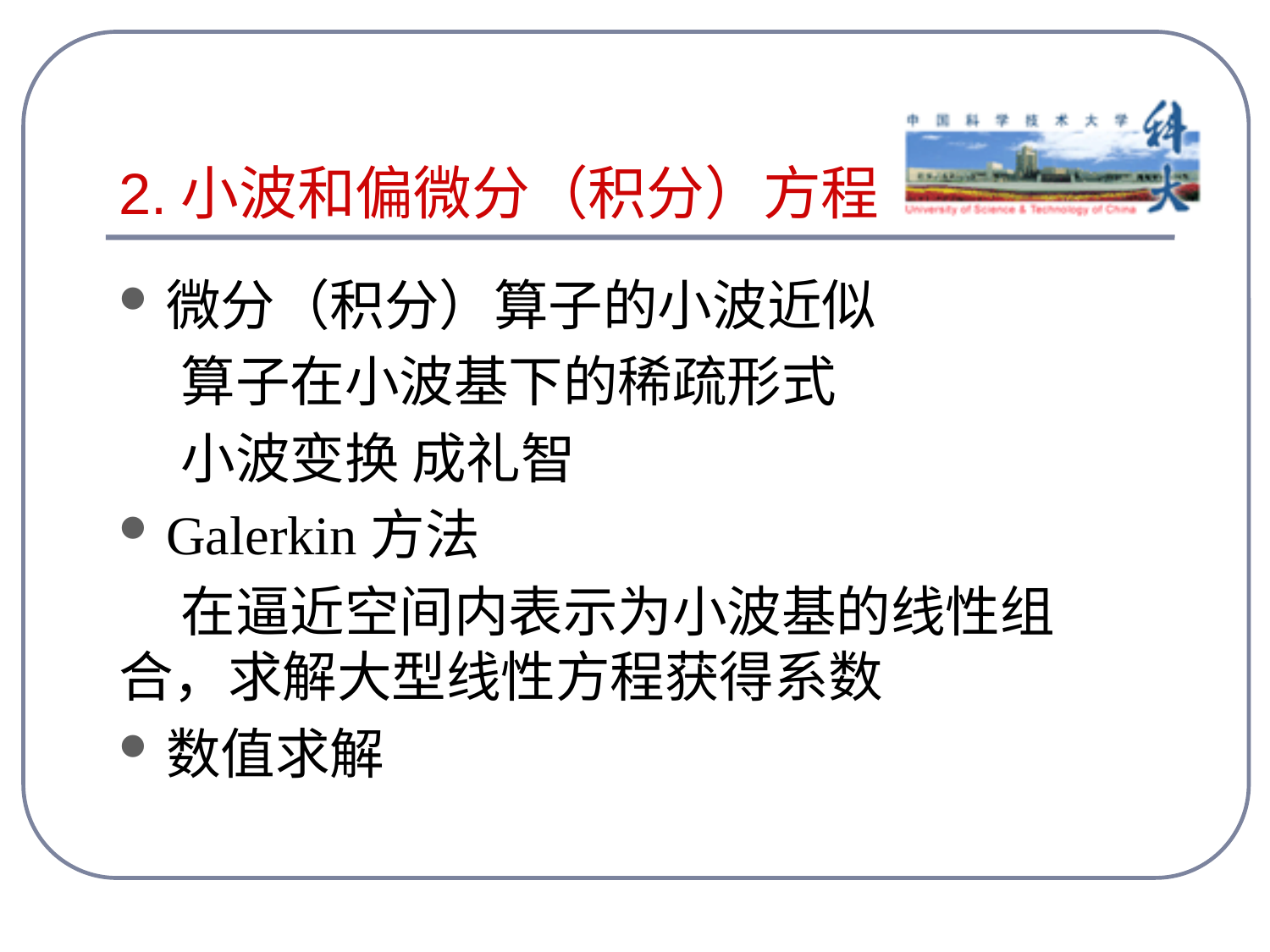

# 2.小波和偏微分（积分）方程
微分（积分）算子的小波近似
    算子在小波基下的稀疏形式
    小波变换 成礼智
Galerkin方法
    在逼近空间内表示为小波基的线性组合，求解大型线性方程获得系数
数值求解